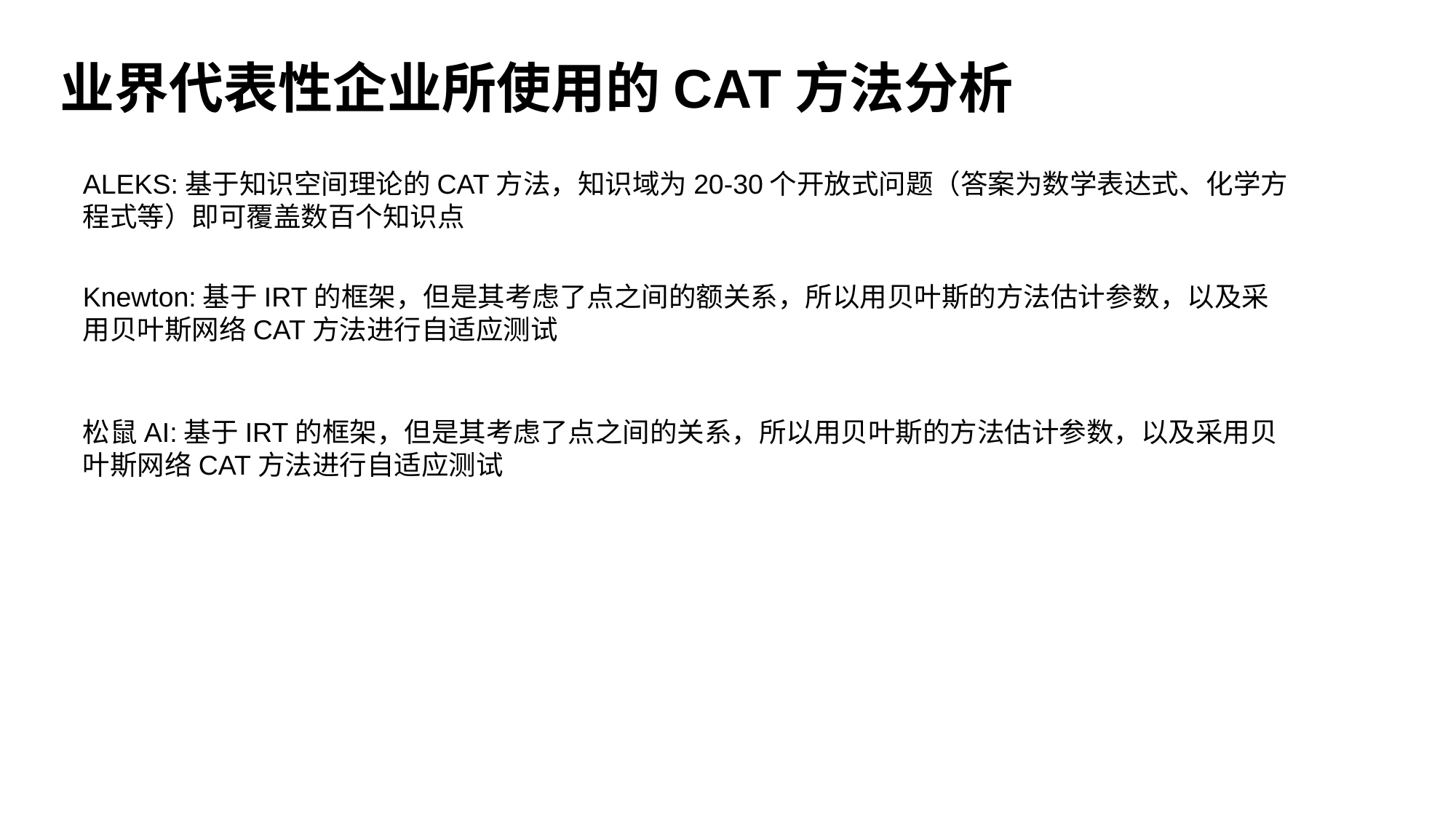

业界代表性企业所使用的CAT方法分析
ALEKS:基于知识空间理论的CAT方法，知识域为20-30个开放式问题（答案为数学表达式、化学方程式等）即可覆盖数百个知识点
Knewton:基于IRT的框架，但是其考虑了点之间的额关系，所以用贝叶斯的方法估计参数，以及采用贝叶斯网络CAT方法进行自适应测试
松鼠AI:基于IRT的框架，但是其考虑了点之间的关系，所以用贝叶斯的方法估计参数，以及采用贝叶斯网络CAT方法进行自适应测试